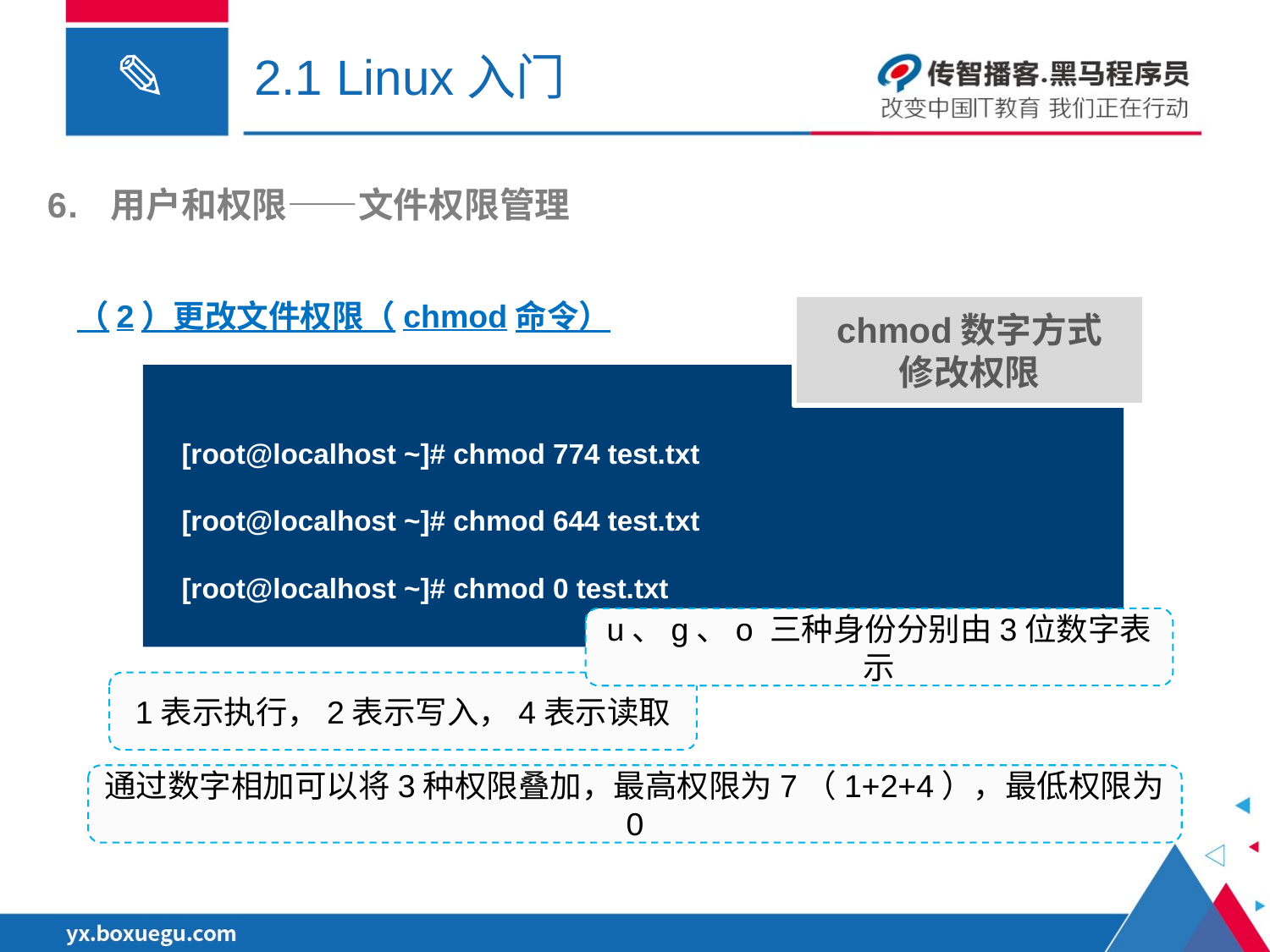

# 2.1 Linux入门
用户和权限——文件权限管理
（2）更改文件权限（chmod命令）
chmod数字方式
修改权限

[root@localhost ~]# chmod 774 test.txt
[root@localhost ~]# chmod 644 test.txt
[root@localhost ~]# chmod 0 test.txt
u、g、o 三种身份分别由3位数字表示
1表示执行，2表示写入，4表示读取
通过数字相加可以将3种权限叠加，最高权限为7（1+2+4），最低权限为0